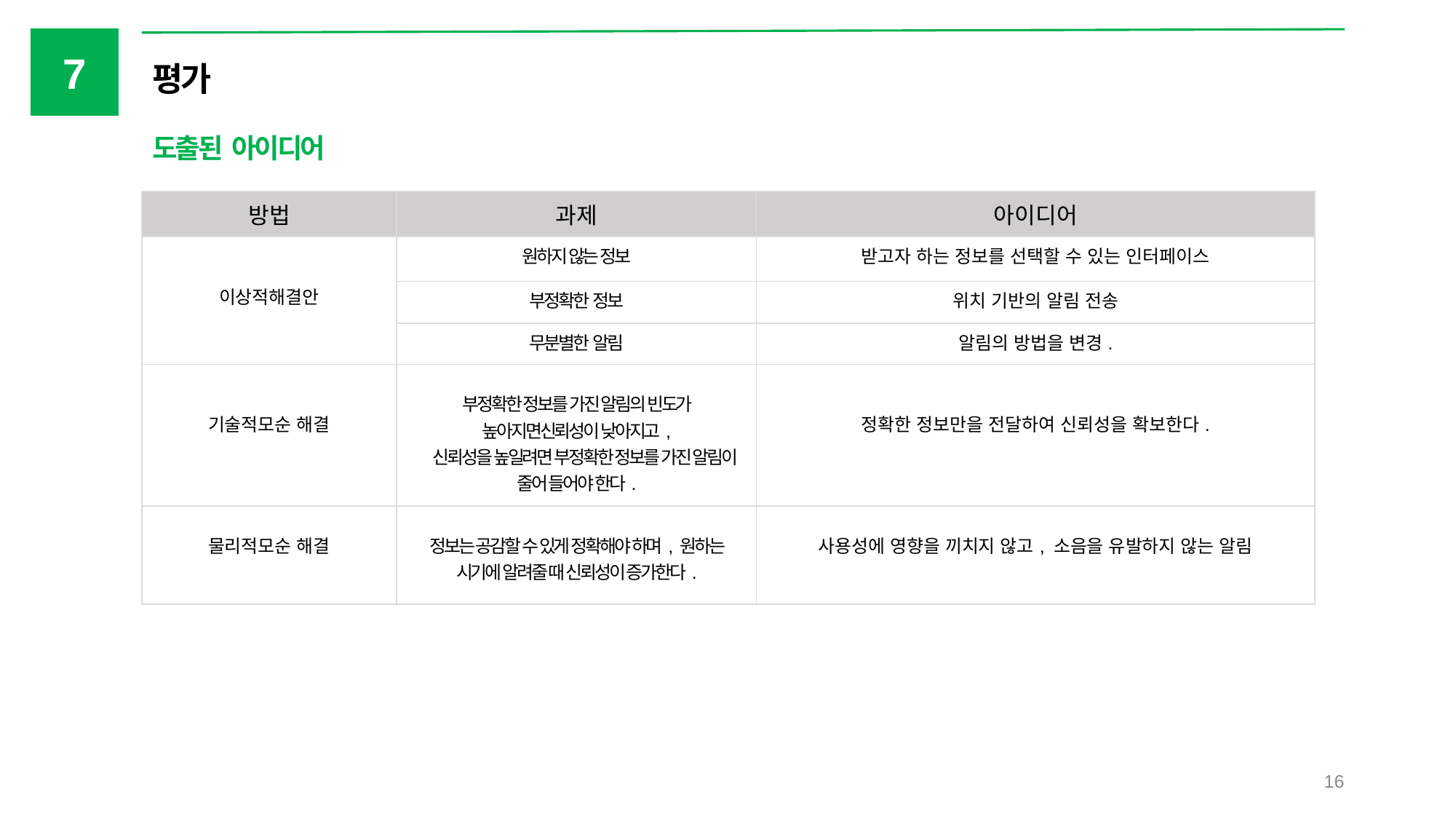

7
평가
도출된  아이디어
| 방법 | 과제 | 아이디어 |
| --- | --- | --- |
| 이상적해결안 | 원하지 않는 정보 | 받고자 하는 정보를 선택할 수 있는 인터페이스 |
|  | 부정확한 정보 | 위치 기반의 알림 전송 |
|  | 무분별한 알림 | 알림의 방법을 변경. |
| 기술적모순 해결 | 부정확한 정보를 가진 알림의 빈도가 높아지면신뢰성이 낮아지고, 신뢰성을 높일려면 부정확한 정보를 가진 알림이 줄어 들어야 한다. | 정확한 정보만을 전달하여 신뢰성을 확보한다. |
| 물리적모순 해결 | 정보는 공감할 수 있게 정확해야 하며, 원하는 시기에 알려줄 때 신뢰성이 증가한다. | 사용성에 영향을 끼치지 않고, 소음을 유발하지 않는 알림 |
16